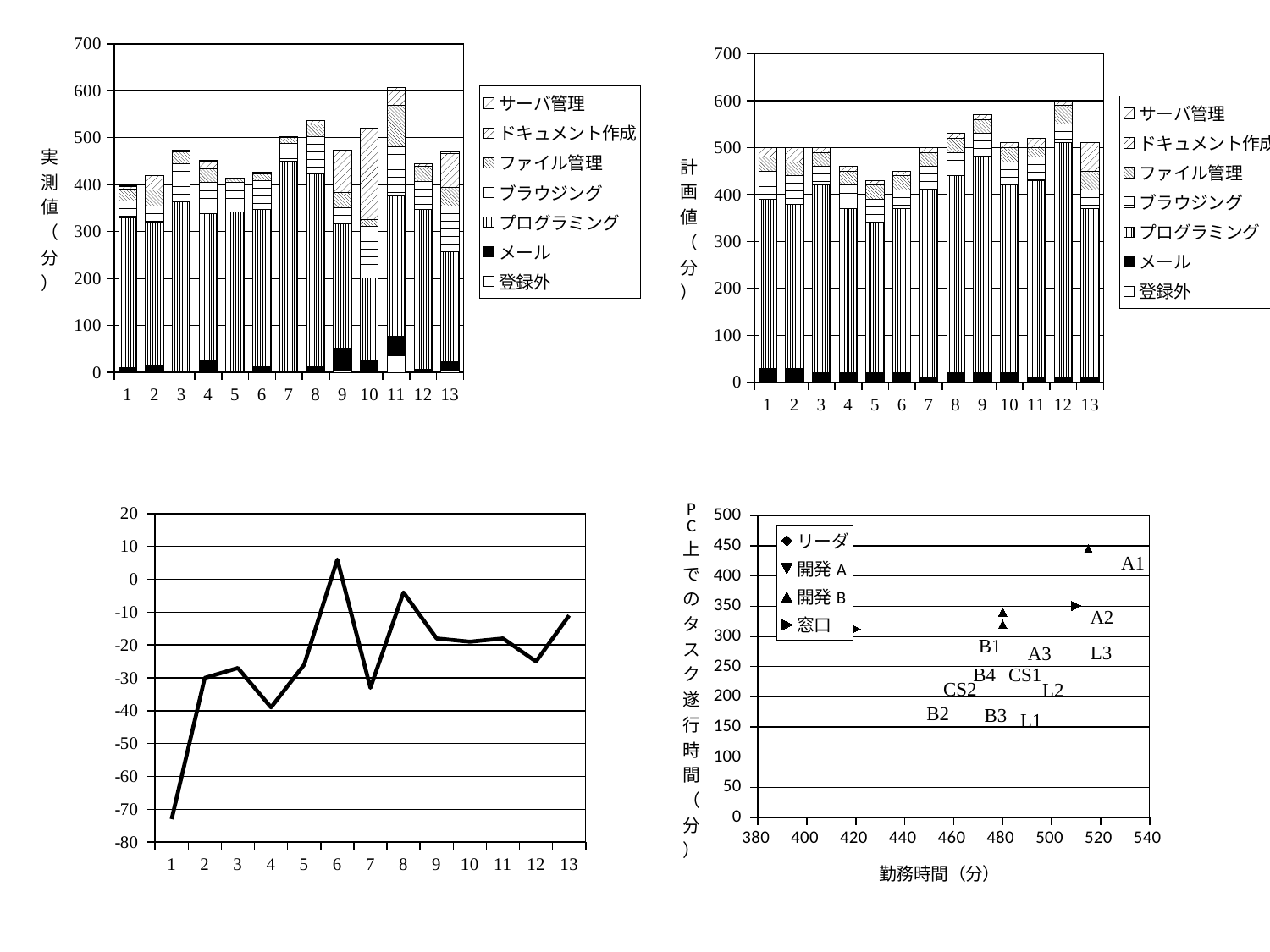

### Chart

| Category | 登録外 | メール | プログラミング | ブラウジング | ファイル管理 | ドキュメント作成 | サーバ管理 |
|---|---|---|---|---|---|---|---|
| 1 | 1.0 | 9.0 | 320.0 | 35.0 | 26.0 | 5.0 | 1.0 |
| 2 | 0.0 | 16.0 | 304.0 | 34.0 | 35.0 | 31.000000000000004 | 0.0 |
| 3 | 0.0 | 1.0 | 362.0 | 81.0 | 25.0 | 4.0 | 0.0 |
| 4 | 0.0 | 26.0 | 312.0 | 66.0 | 29.0 | 17.0 | 1.0 |
| 5 | 0.0 | 2.0 | 340.0 | 62.00000000000001 | 8.0 | 2.0 | 0.0 |
| 6 | 1.0 | 13.0 | 333.0 | 61.0 | 14.0 | 4.0 | 0.0 |
| 7 | 0.0 | 2.0 | 447.0 | 39.0 | 12.0 | 2.0 | 0.0 |
| 8 | 0.0 | 13.0 | 410.0 | 79.0 | 27.0 | 7.0 | 1.0 |
| 9 | 4.0 | 48.0 | 265.0 | 34.0 | 33.0 | 88.0 | 2.0 |
| 10 | 0.0 | 24.0 | 177.0 | 110.0 | 14.0 | 195.0 | 1.0 |
| 11 | 36.0 | 40.0 | 300.0 | 105.0 | 87.0 | 33.0 | 6.0 |
| 12 | 1.0 | 5.0 | 341.0 | 59.0 | 33.0 | 6.0 | 0.0 |
| 13 | 4.0 | 18.0 | 234.0 | 99.0 | 39.0 | 72.0 | 3.0 |

### Chart

| Category | 登録外 | メール | プログラミング | ブラウジング | ファイル管理 | ドキュメント作成 | サーバ管理 |
|---|---|---|---|---|---|---|---|
| 1 | 0.0 | 30.0 | 360.0 | 60.0 | 30.0 | 20.0 | 0.0 |
| 2 | 0.0 | 30.0 | 350.0 | 60.0 | 30.0 | 30.0 | 0.0 |
| 3 | 0.0 | 20.0 | 400.0 | 40.0 | 30.0 | 10.0 | 0.0 |
| 4 | 0.0 | 20.0 | 350.0 | 50.0 | 30.0 | 10.0 | 0.0 |
| 5 | 0.0 | 20.0 | 320.0 | 50.0 | 30.0 | 10.0 | 0.0 |
| 6 | 0.0 | 20.0 | 350.0 | 40.0 | 30.0 | 10.0 | 0.0 |
| 7 | 0.0 | 10.0 | 400.0 | 50.0 | 30.0 | 10.0 | 0.0 |
| 8 | 0.0 | 20.0 | 420.0 | 50.0 | 30.0 | 10.0 | 0.0 |
| 9 | 0.0 | 20.0 | 460.0 | 50.0 | 30.0 | 10.0 | 0.0 |
| 10 | 0.0 | 20.0 | 400.0 | 50.0 | 30.0 | 10.0 | 0.0 |
| 11 | 0.0 | 10.0 | 420.0 | 50.0 | 20.0 | 20.0 | 0.0 |
| 12 | 0.0 | 10.0 | 500.00000000000006 | 40.0 | 40.0 | 10.0 | 0.0 |
| 13 | 0.0 | 10.0 | 360.0 | 40.0 | 40.0 | 60.0 | 0.0 |

### Chart

| Category |  |
|---|---|
| 1 | -73.0 |
| 2 | -30.0 |
| 3 | -27.0 |
| 4 | -39.0 |
| 5 | -26.0 |
| 6 | 6.0 |
| 7 | -33.0 |
| 8 | -4.0 |
| 9 | -18.0 |
| 10 | -19.0 |
| 11 | -18.0 |
| 12 | -25.0 |
| 13 | -11.0 |

### Chart

| Category |  |  |  |  |
|---|---|---|---|---|
A1
A2
B1
L3
A3
CS1
B4
CS2
L2
B2
B3
L1